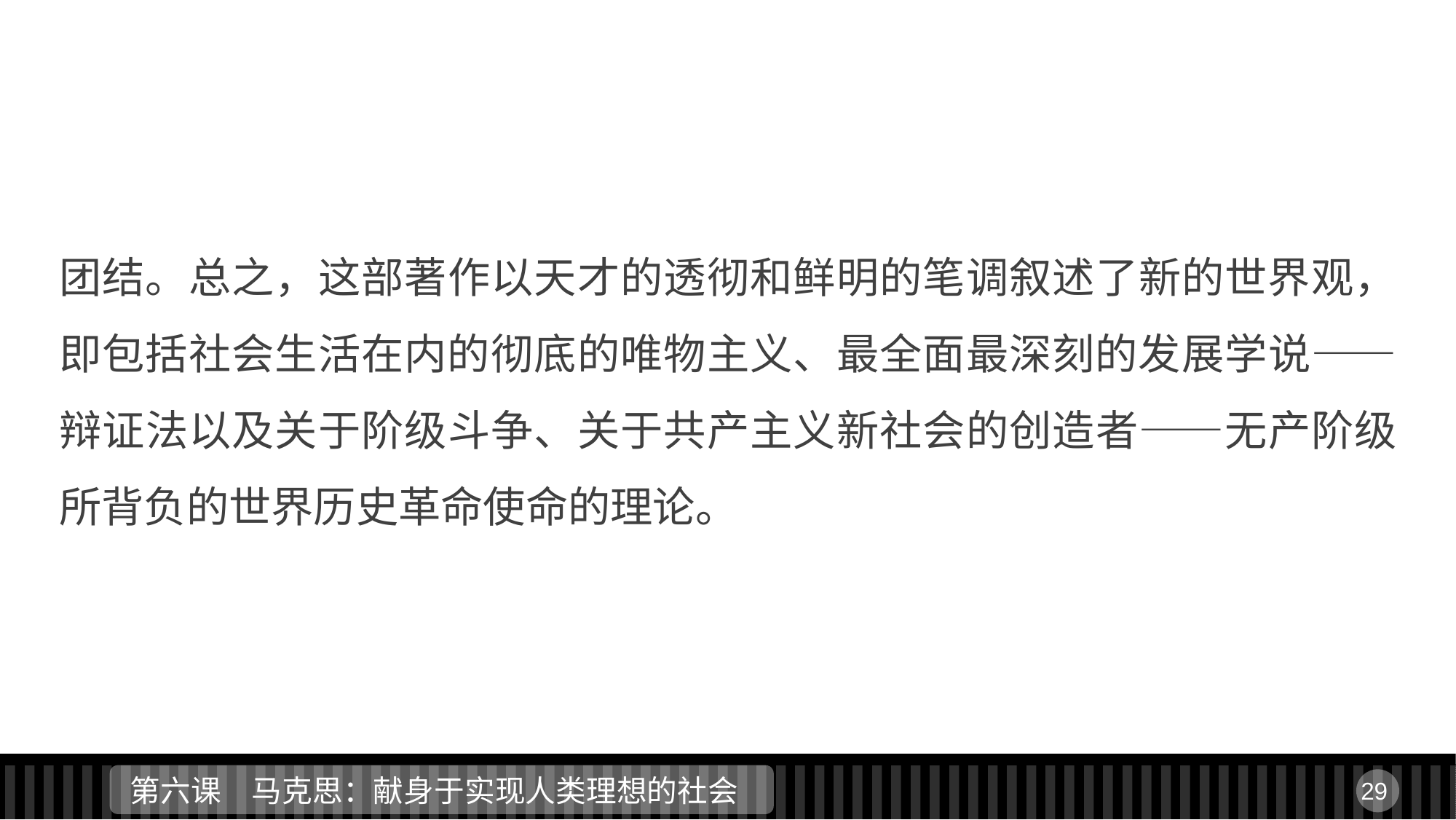

团结。总之，这部著作以天才的透彻和鲜明的笔调叙述了新的世界观，即包括社会生活在内的彻底的唯物主义、最全面最深刻的发展学说——辩证法以及关于阶级斗争、关于共产主义新社会的创造者——无产阶级所背负的世界历史革命使命的理论。